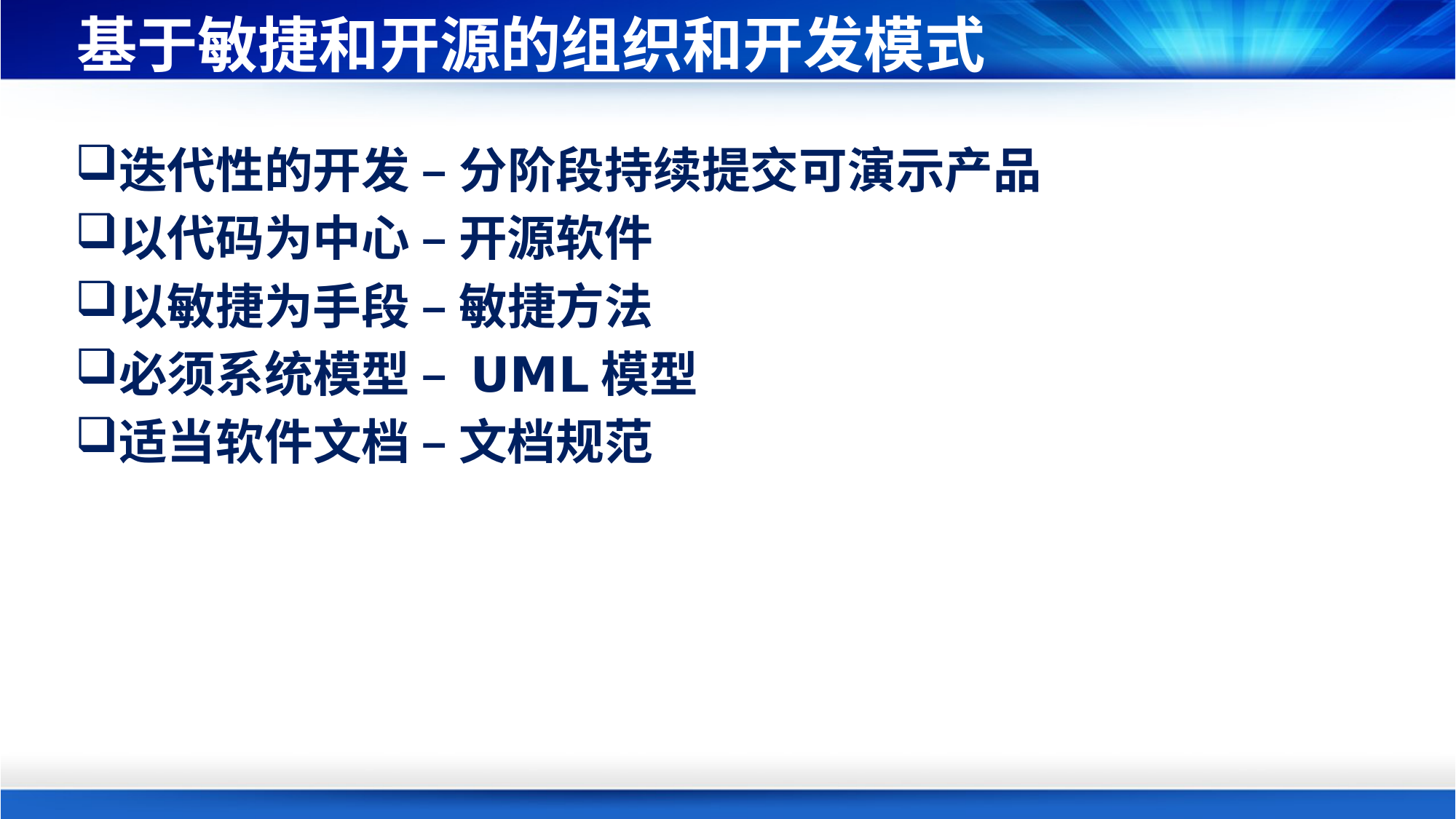

# 基于敏捷和开源的组织和开发模式
迭代性的开发 – 分阶段持续提交可演示产品
以代码为中心 – 开源软件
以敏捷为手段 – 敏捷方法
必须系统模型 – UML模型
适当软件文档 – 文档规范